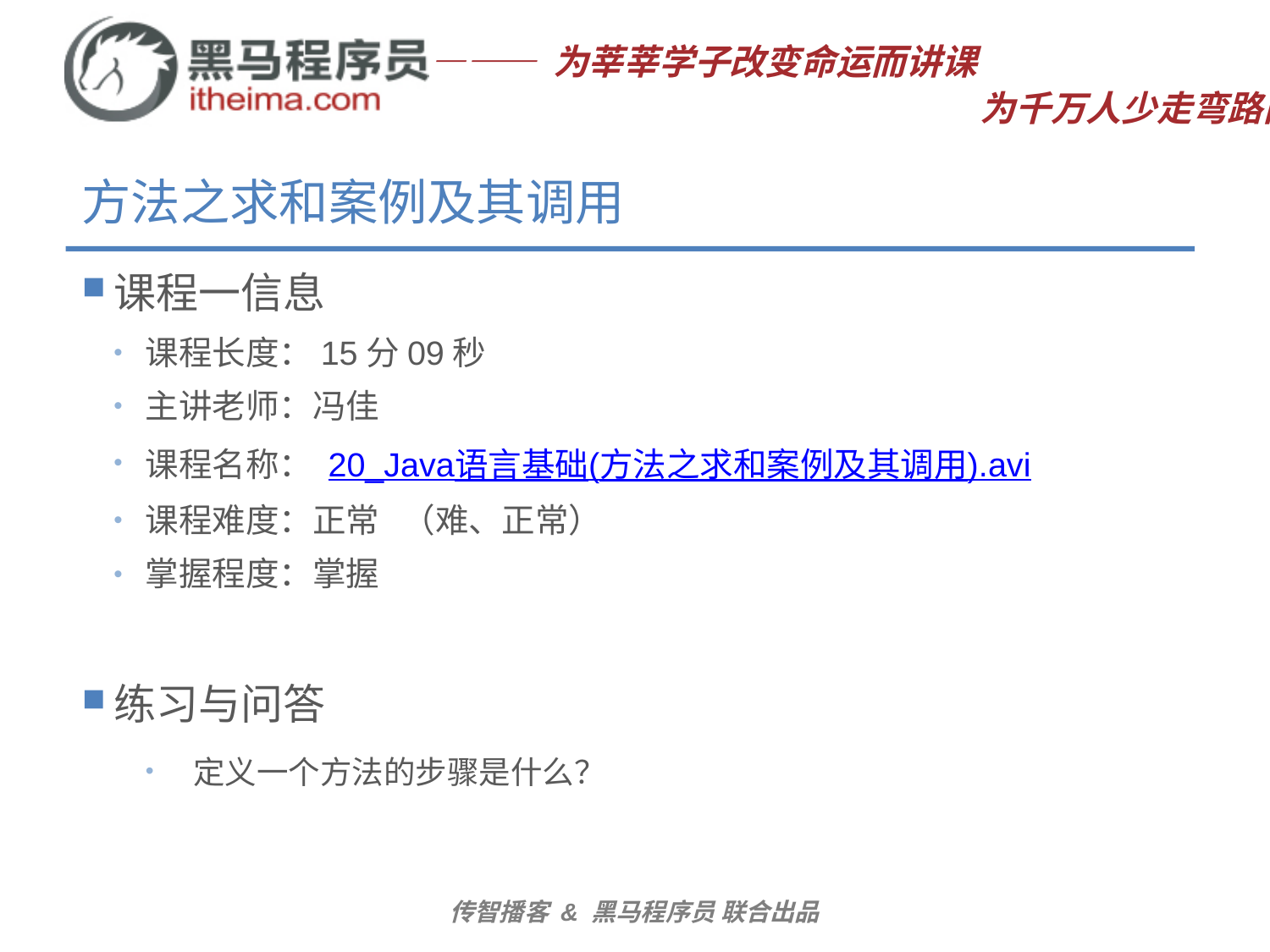

# 方法之求和案例及其调用
课程一信息
课程长度：15分09秒
主讲老师：冯佳
课程名称： 20_Java语言基础(方法之求和案例及其调用).avi
课程难度：正常   （难、正常）
掌握程度：掌握

练习与问答
定义一个方法的步骤是什么？